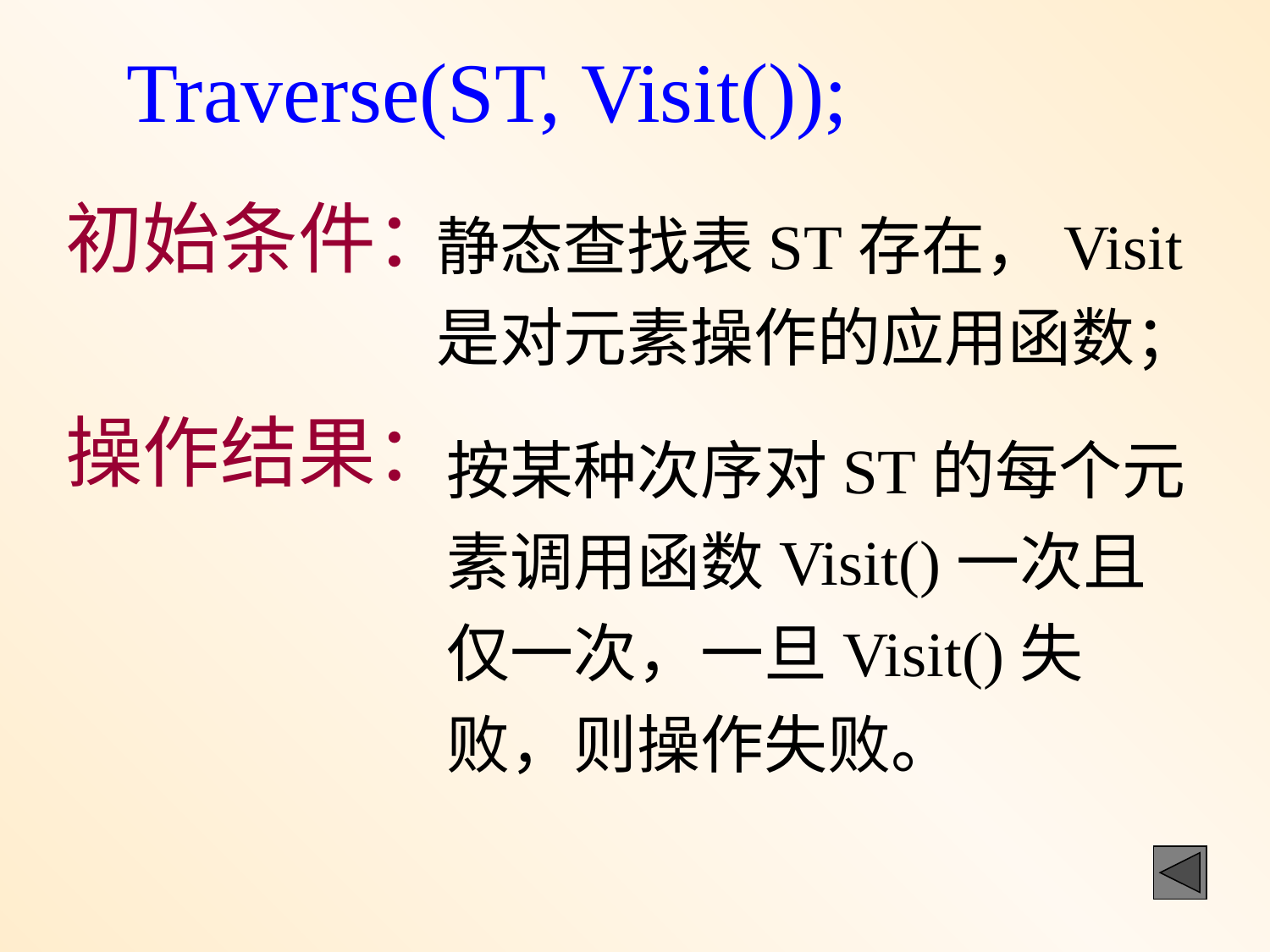

Traverse(ST, Visit());
初始条件：

操作结果：
静态查找表ST存在，Visit
是对元素操作的应用函数；
按某种次序对ST的每个元素调用函数Visit()一次且仅一次，一旦Visit()失败，则操作失败。